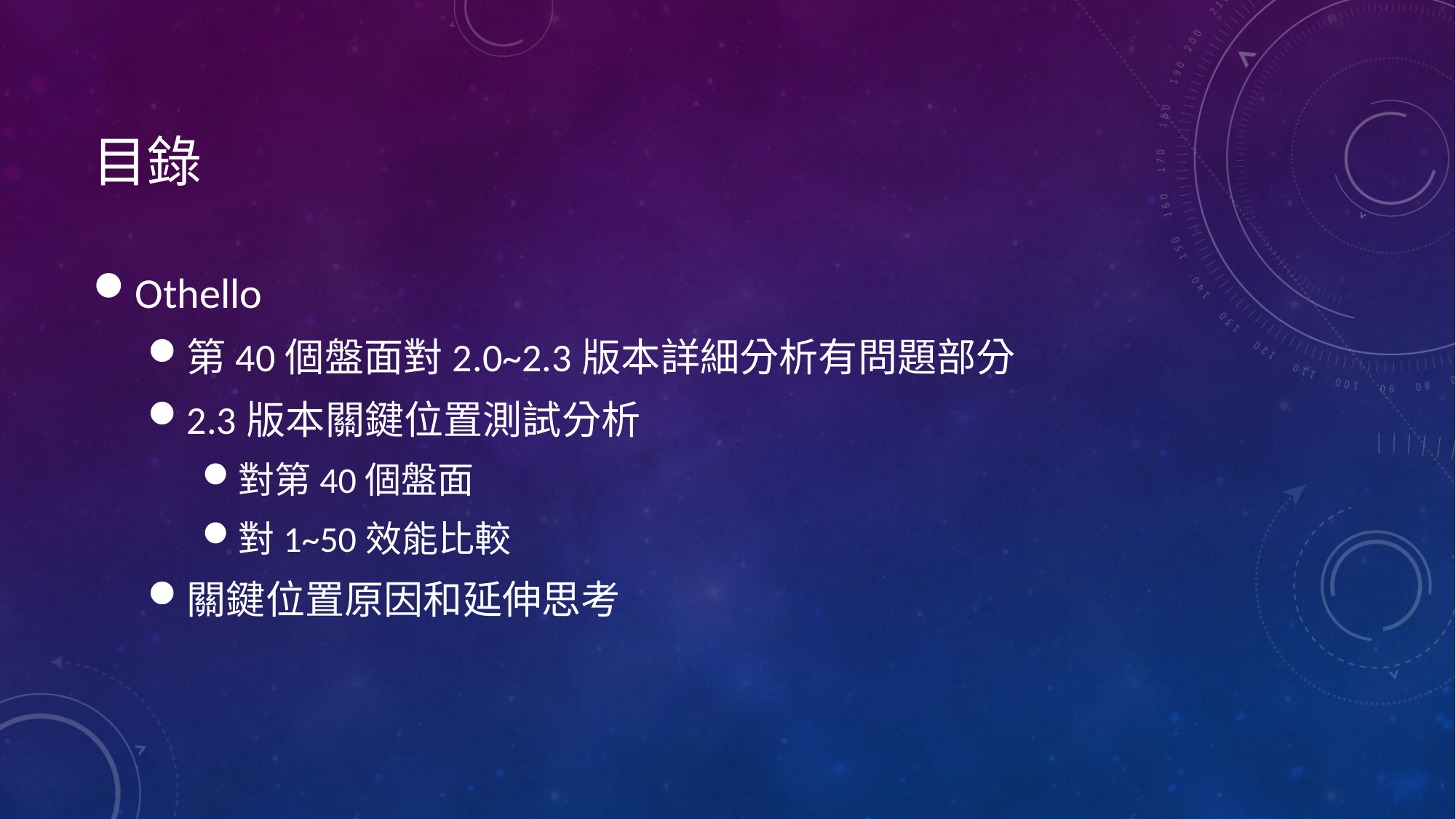

# 目錄
Othello
第40個盤面對2.0~2.3版本詳細分析有問題部分
2.3版本關鍵位置測試分析
對第40個盤面
對1~50效能比較
關鍵位置原因和延伸思考